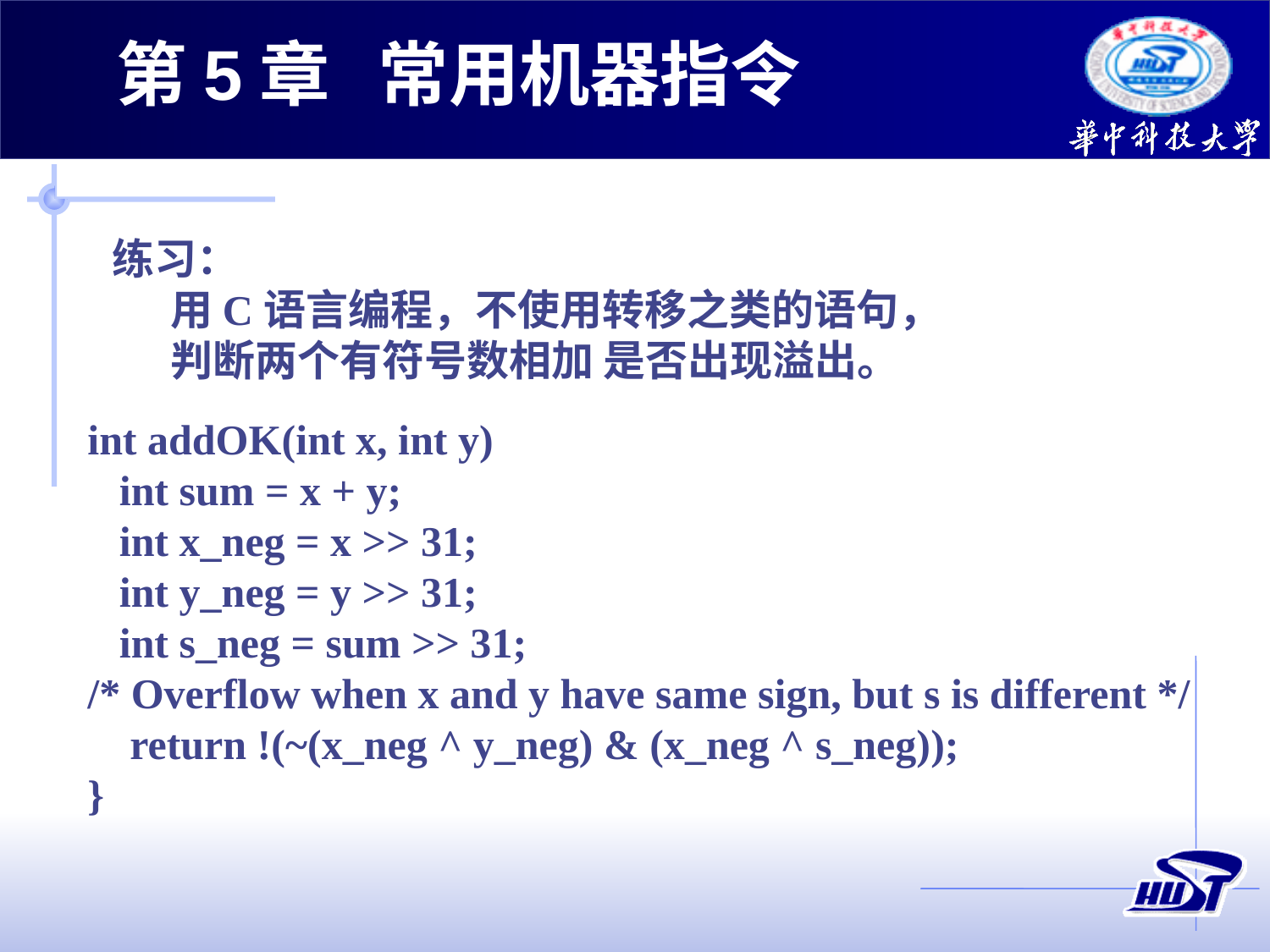

第5章   常用机器指令

练习：
     用C语言编程，不使用转移之类的语句，
     判断两个有符号数相加 是否出现溢出。
int addOK(int x, int y)
   int sum = x + y;
   int x_neg = x >> 31;
   int y_neg = y >> 31;
   int s_neg = sum >> 31;
/* Overflow when x and y have same sign, but s is different */
    return !(~(x_neg ^ y_neg) & (x_neg ^ s_neg));
}